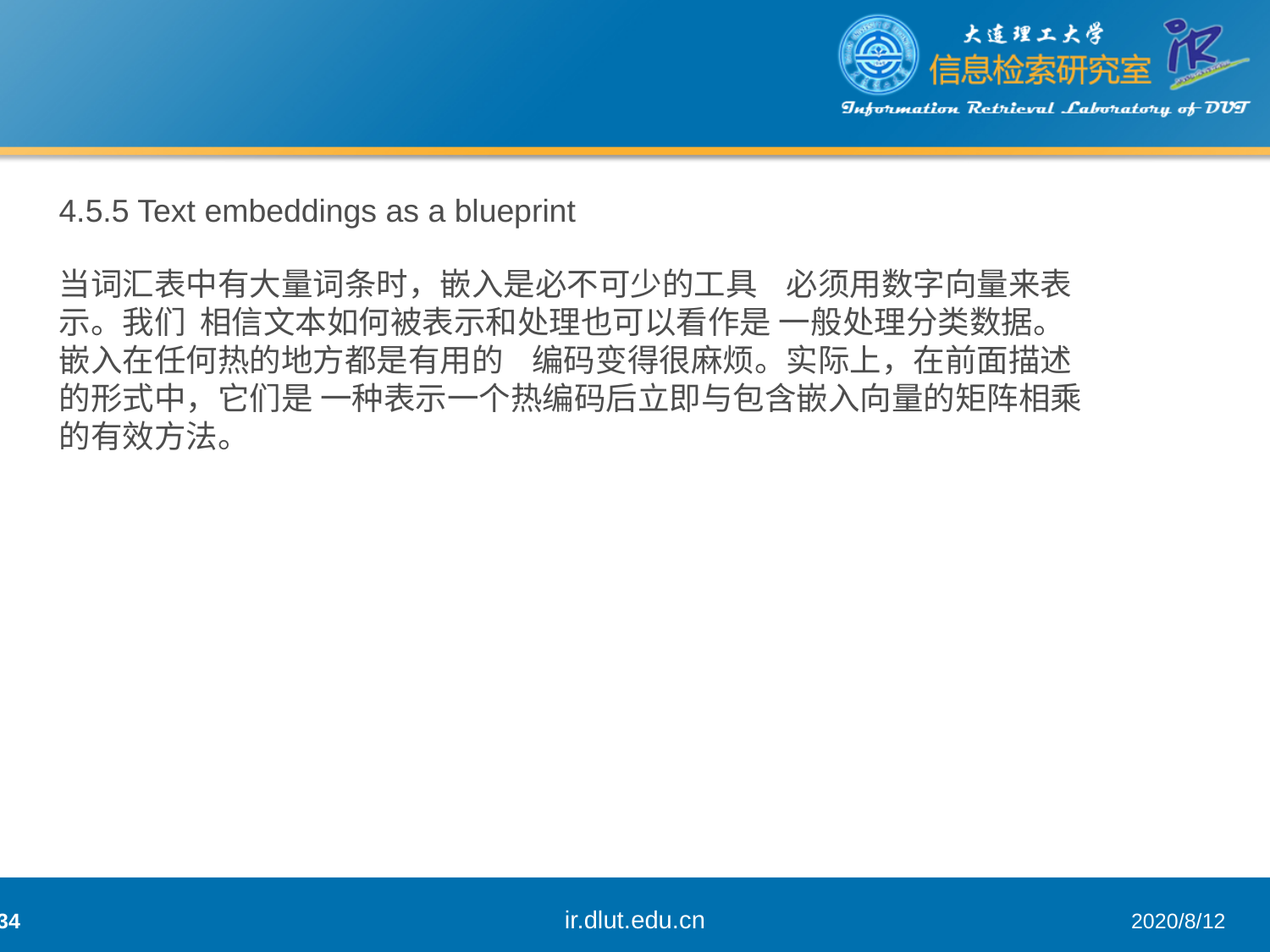

4.5.5 Text embeddings as a blueprint
当词汇表中有大量词条时，嵌入是必不可少的工具    必须用数字向量来表示。我们  相信文本如何被表示和处理也可以看作是 一般处理分类数据。嵌入在任何热的地方都是有用的    编码变得很麻烦。实际上，在前面描述的形式中，它们是 一种表示一个热编码后立即与包含嵌入向量的矩阵相乘的有效方法。